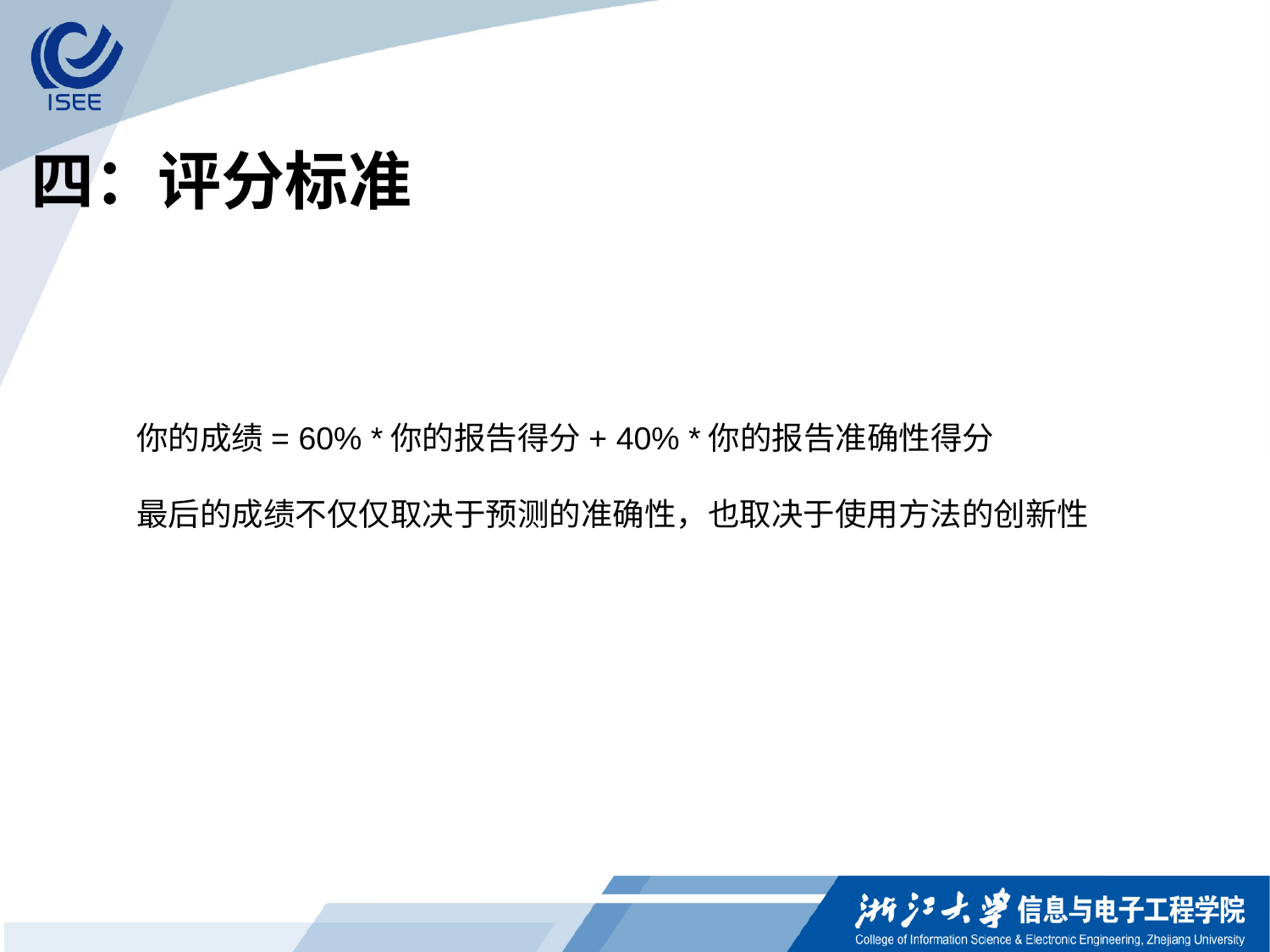

四：评分标准
你的成绩= 60% *你的报告得分+ 40% *你的报告准确性得分

最后的成绩不仅仅取决于预测的准确性，也取决于使用方法的创新性